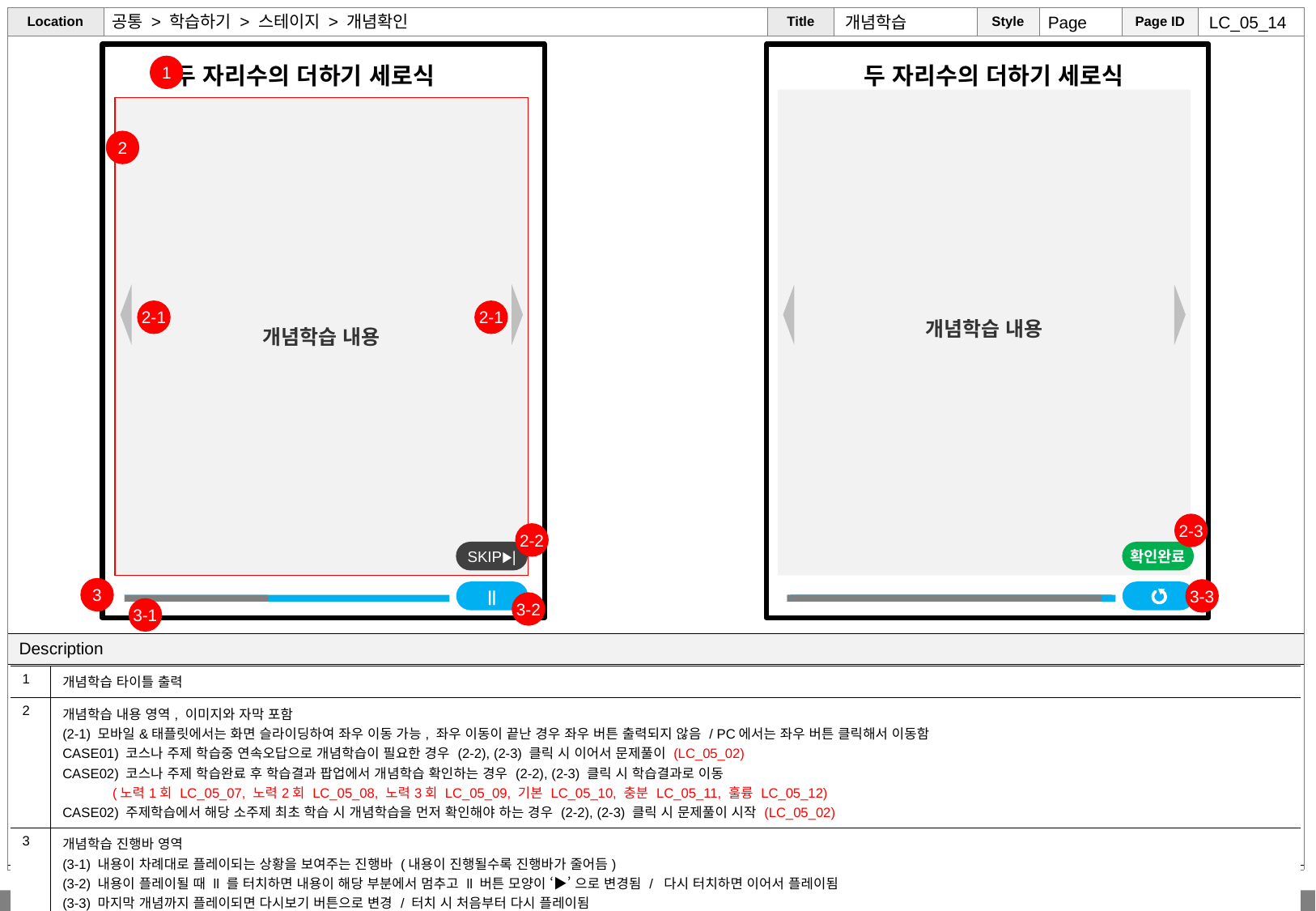

# 공통 > 학습하기 > 스테이지 > 개념확인
개념학습
Page
LC_05_14
         두 자리수의 더하기 세로식
 두 자리수의 더하기 세로식
1
개념학습 내용
개념학습 내용
2
2-1
2-1

2-3
2-2
SKIP▶|
확인완료
3
3-3
||

3-2

3-1
| 1 | 개념학습 타이틀 출력 |
| --- | --- |
| 2 | 개념학습 내용 영역, 이미지와 자막 포함 (2-1) 모바일&태플릿에서는 화면 슬라이딩하여 좌우 이동 가능, 좌우 이동이 끝난 경우 좌우 버튼 출력되지 않음 / PC에서는 좌우 버튼 클릭해서 이동함 CASE01) 코스나 주제 학습중 연속오답으로 개념학습이 필요한 경우 (2-2), (2-3) 클릭 시 이어서 문제풀이 (LC\_05\_02) CASE02) 코스나 주제 학습완료 후 학습결과 팝업에서 개념학습 확인하는 경우 (2-2), (2-3) 클릭 시 학습결과로 이동 (노력1회 LC\_05\_07, 노력2회 LC\_05\_08, 노력3회 LC\_05\_09, 기본 LC\_05\_10, 충분 LC\_05\_11, 훌륭 LC\_05\_12) CASE02) 주제학습에서 해당 소주제 최초 학습 시 개념학습을 먼저 확인해야 하는 경우 (2-2), (2-3) 클릭 시 문제풀이 시작 (LC\_05\_02) |
| 3 | 개념학습 진행바 영역 (3-1) 내용이 차례대로 플레이되는 상황을 보여주는 진행바 (내용이 진행될수록 진행바가 줄어듬) (3-2) 내용이 플레이될 때 ll 를 터치하면 내용이 해당 부분에서 멈추고 ll 버튼 모양이 ‘▶’ 으로 변경됨 / 다시 터치하면 이어서 플레이됨 (3-3) 마지막 개념까지 플레이되면 다시보기 버튼으로 변경 / 터치 시 처음부터 다시 플레이됨 |